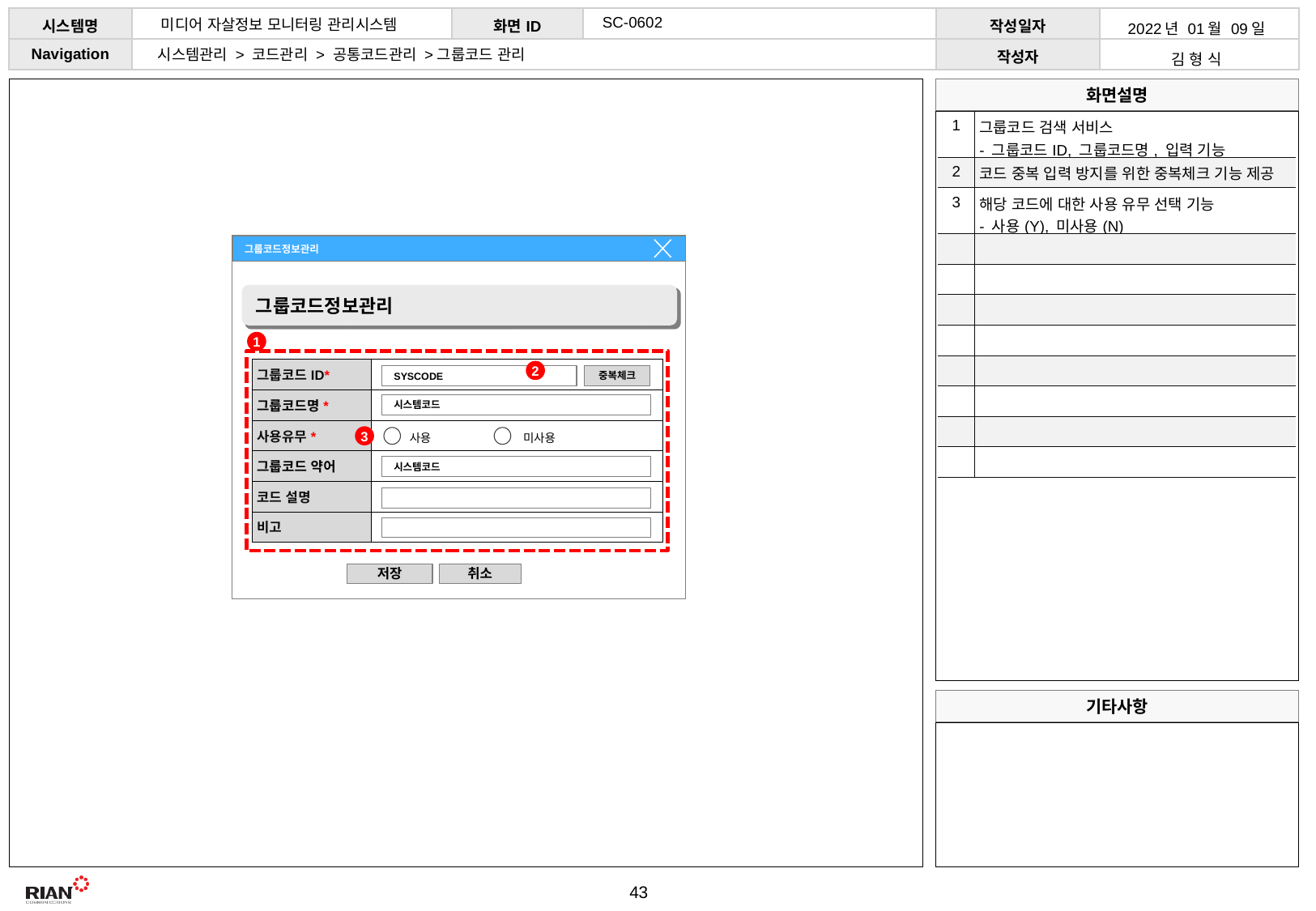

SC-0602
미디어 자살정보 모니터링 관리시스템
| 2022년 01월 09일 |
| --- |
| 김 형 식 |
시스템관리 > 코드관리 > 공통코드관리 >그룹코드 관리
| 1 | 그룹코드 검색 서비스 - 그룹코드ID, 그룹코드명, 입력 기능 |
| --- | --- |
| 2 | 코드 중복 입력 방지를 위한 중복체크 기능 제공 |
| 3 | 해당 코드에 대한 사용 유무 선택 기능 - 사용(Y), 미사용(N) |
|  |  |
|  |  |
|  |  |
|  |  |
|  |  |
|  |  |
|  |  |
|  |  |

그룹코드정보관리

그룹코드정보관리
1

| 그룹코드ID\* |  |
| --- | --- |
| 그룹코드명\* |  |
| 사용유무\* |  |
| 그룹코드 약어 |  |
| 코드 설명 |  |
| 비고 |  |
2
중복체크
SYSCODE
시스템코드

3
미사용

사용
시스템코드

저장
취소